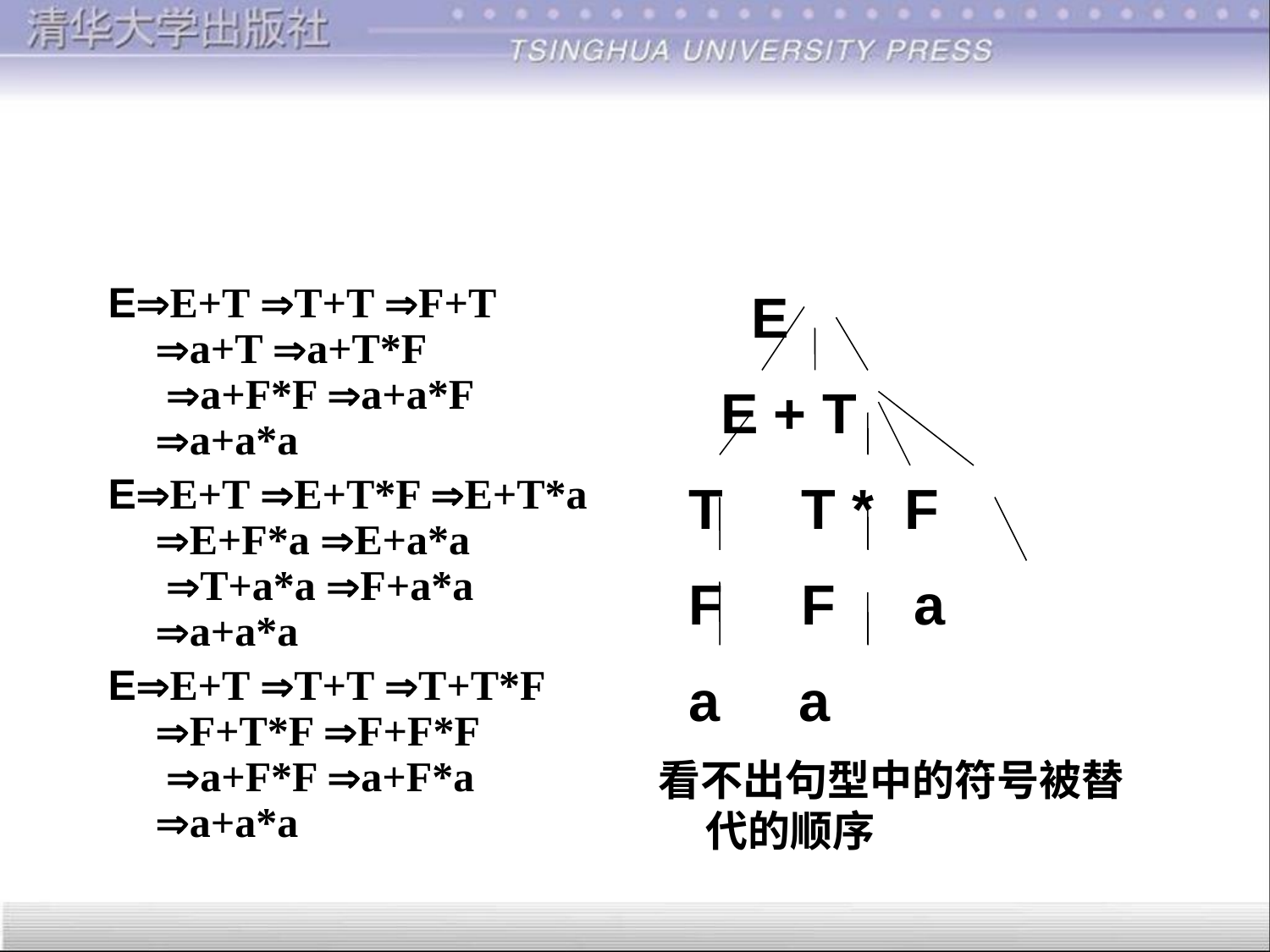

E⇒E+T ⇒T+T ⇒F+T ⇒a+T ⇒a+T*F
 ⇒a+F*F ⇒a+a*F ⇒a+a*a
E⇒E+T ⇒E+T*F ⇒E+T*a ⇒E+F*a ⇒E+a*a
 ⇒T+a*a ⇒F+a*a ⇒a+a*a
E⇒E+T ⇒T+T ⇒T+T*F ⇒F+T*F ⇒F+F*F
 ⇒a+F*F ⇒a+F*a ⇒a+a*a
      E
    E + T
  T     T *  F
  F     F     a
  a     a
看不出句型中的符号被替代的顺序